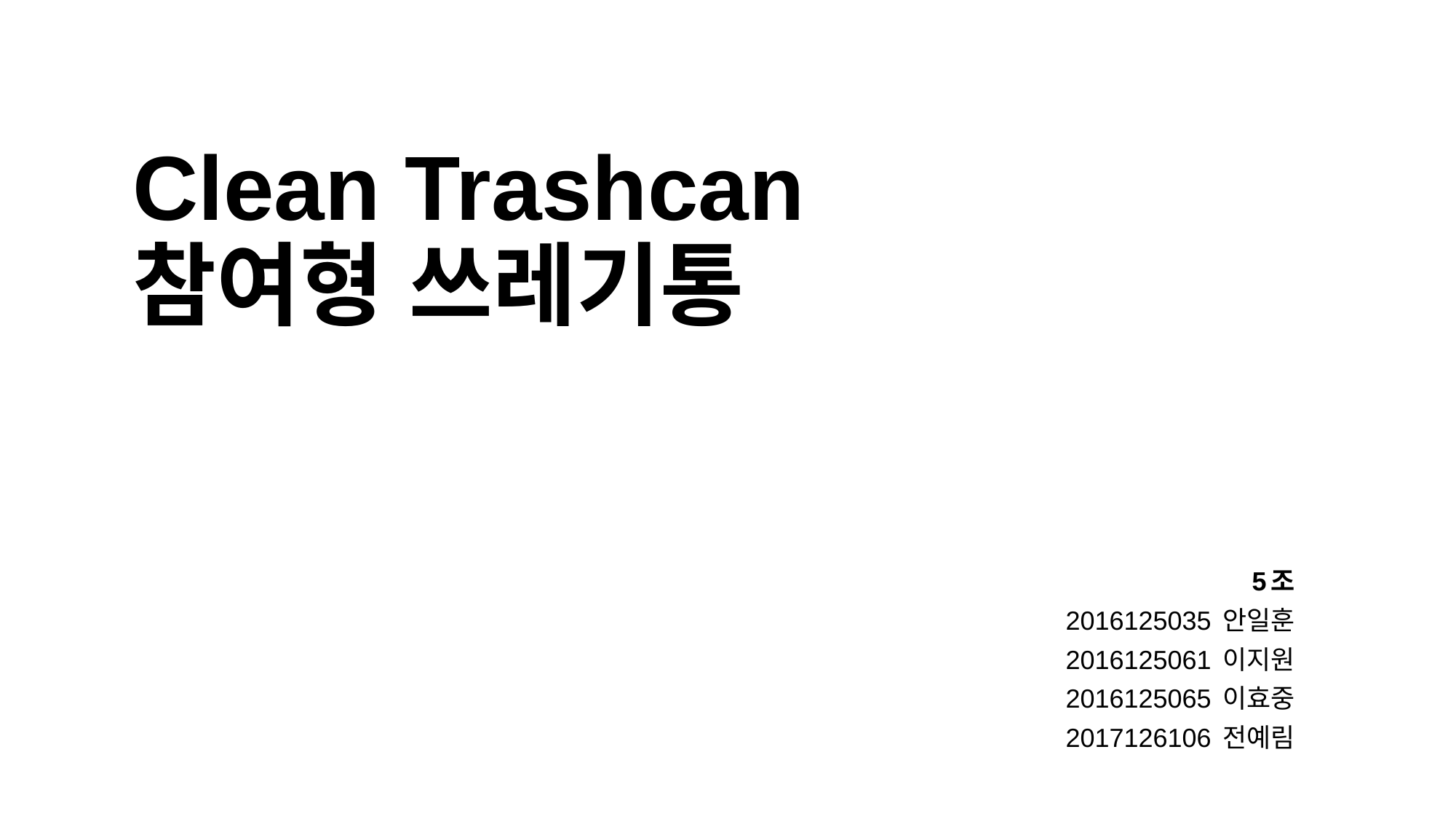

# Clean Trashcan 참여형 쓰레기통
5조
2016125035 안일훈
2016125061 이지원
2016125065 이효중
2017126106 전예림